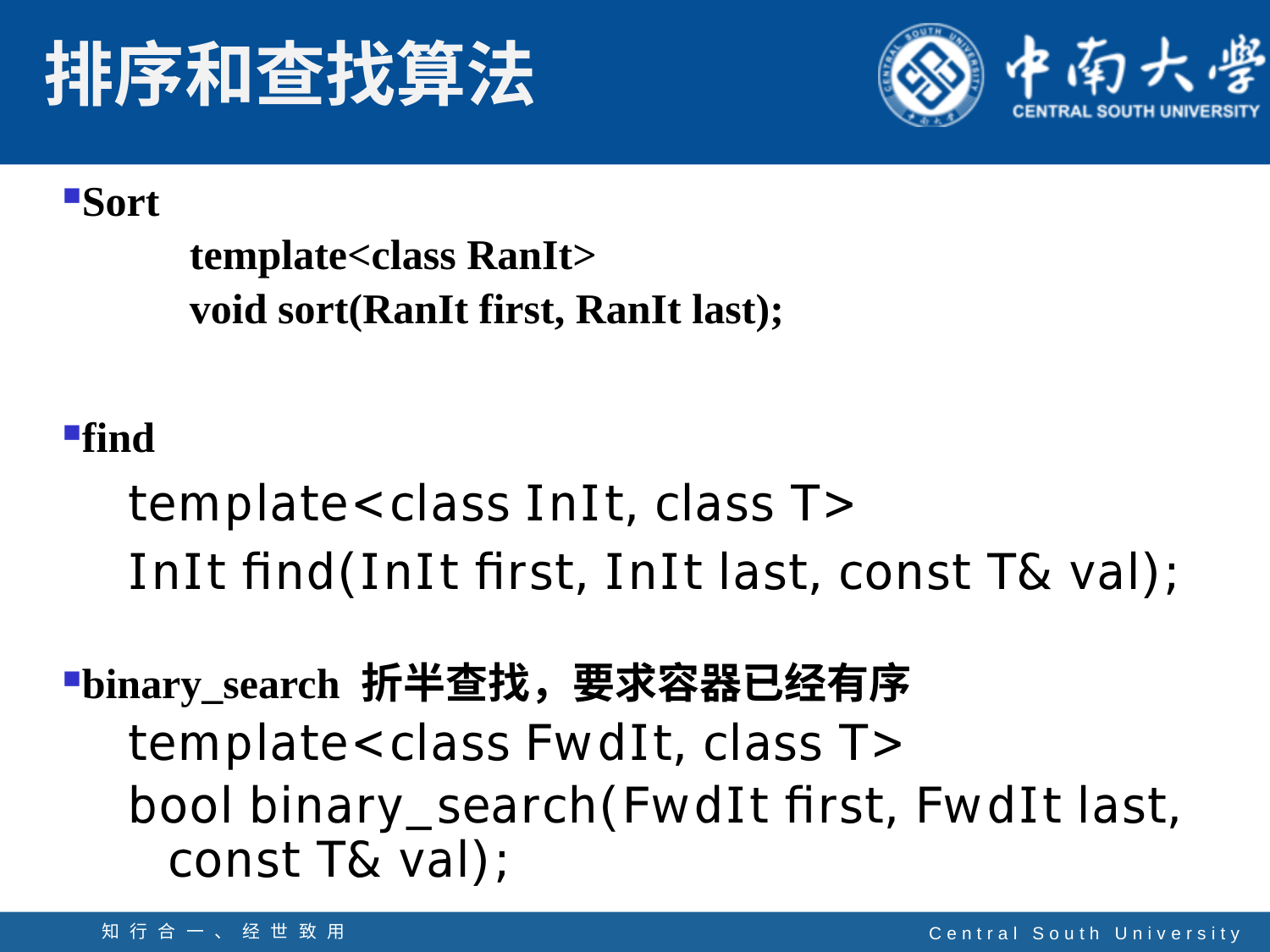

Sort
	template<class RanIt>
	void sort(RanIt first, RanIt last);

find
template<class InIt, class T>
InIt find(InIt first, InIt last, const T& val);

binary_search 折半查找，要求容器已经有序
template<class FwdIt, class T>
bool binary_search(FwdIt first, FwdIt last, const T& val);

知行合一、经世致用
自强不息 厚德载物
Central South University
40